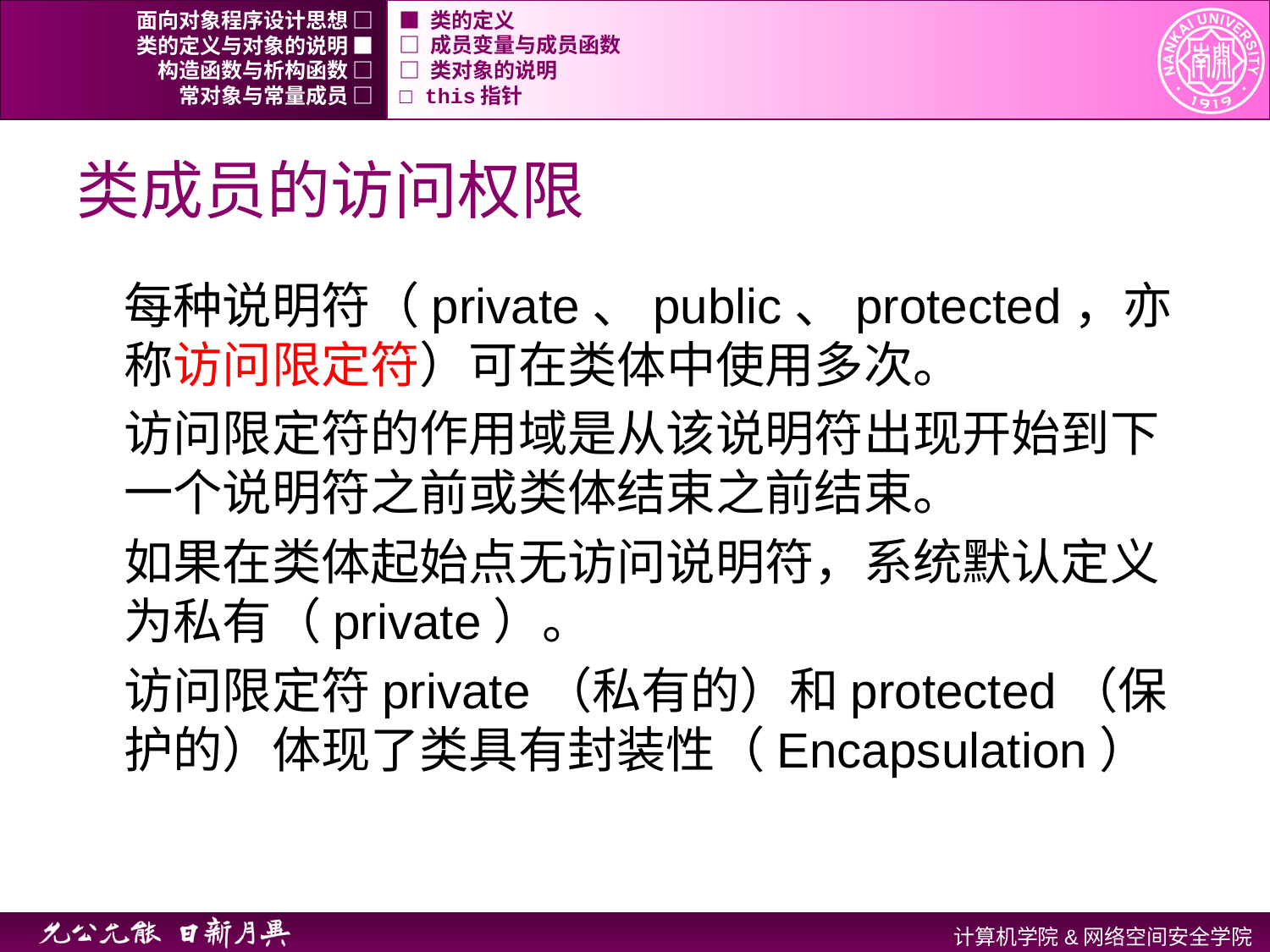

面向对象程序设计思想 □
■ 类的定义
类的定义与对象的说明 ■
□ 成员变量与成员函数
构造函数与析构函数 □
□ 类对象的说明
常对象与常量成员 □

□ this指针
# 类成员的访问权限
每种说明符（private、public、protected，亦称访问限定符）可在类体中使用多次。
访问限定符的作用域是从该说明符出现开始到下一个说明符之前或类体结束之前结束。
如果在类体起始点无访问说明符，系统默认定义为私有（private）。
访问限定符private（私有的）和protected（保护的）体现了类具有封装性（Encapsulation）